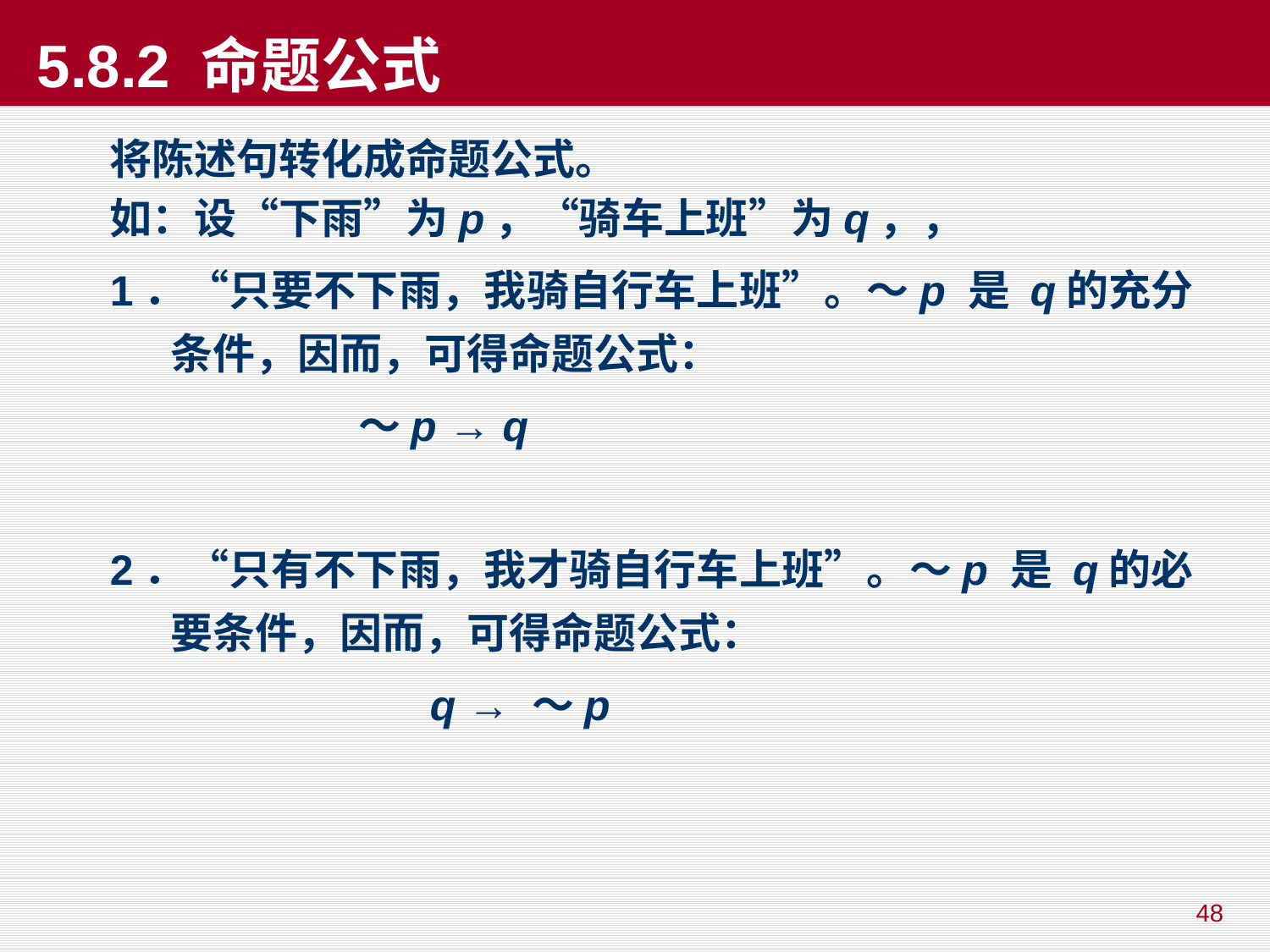

# 5.8.2 命题公式
将陈述句转化成命题公式。
如：设“下雨”为p，“骑车上班”为q，，
1．“只要不下雨，我骑自行车上班”。～p 是 q的充分条件，因而，可得命题公式：
                         ～p → q

2．“只有不下雨，我才骑自行车上班”。～p 是 q的必要条件，因而，可得命题公式：
                           q → ～p

48